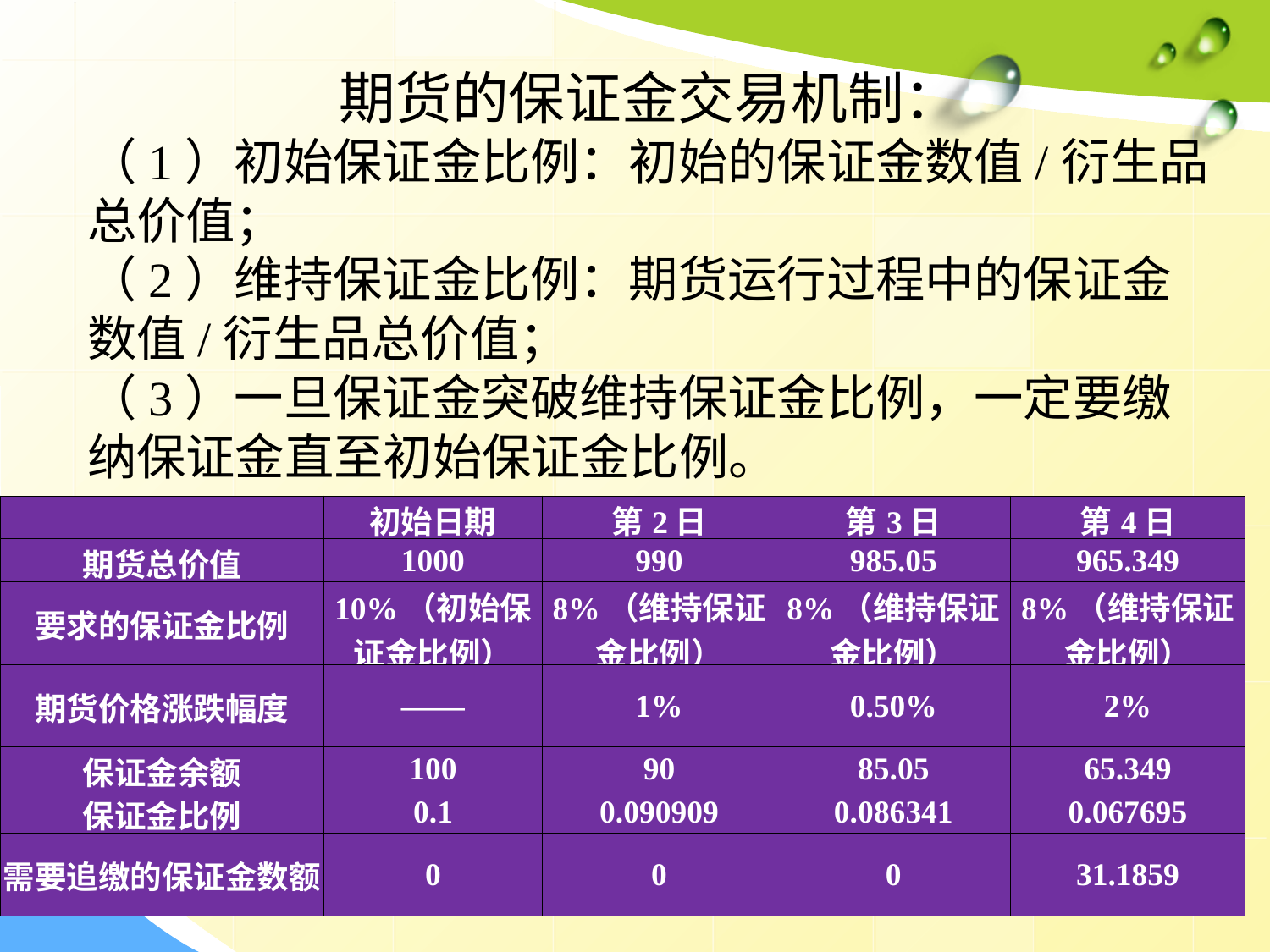

期货的保证金交易机制：
（1）初始保证金比例：初始的保证金数值/衍生品总价值；
（2）维持保证金比例：期货运行过程中的保证金数值/衍生品总价值；
（3）一旦保证金突破维持保证金比例，一定要缴纳保证金直至初始保证金比例。
|  | 初始日期 | 第2日 | 第3日 | 第4日 |
| --- | --- | --- | --- | --- |
| 期货总价值 | 1000 | 990 | 985.05 | 965.349 |
| 要求的保证金比例 | 10%（初始保证金比例） | 8%（维持保证金比例） | 8%（维持保证金比例） | 8%（维持保证金比例） |
| 期货价格涨跌幅度 | —— | 1% | 0.50% | 2% |
| 保证金余额 | 100 | 90 | 85.05 | 65.349 |
| 保证金比例 | 0.1 | 0.090909 | 0.086341 | 0.067695 |
| 需要追缴的保证金数额 | 0 | 0 | 0 | 31.1859 |